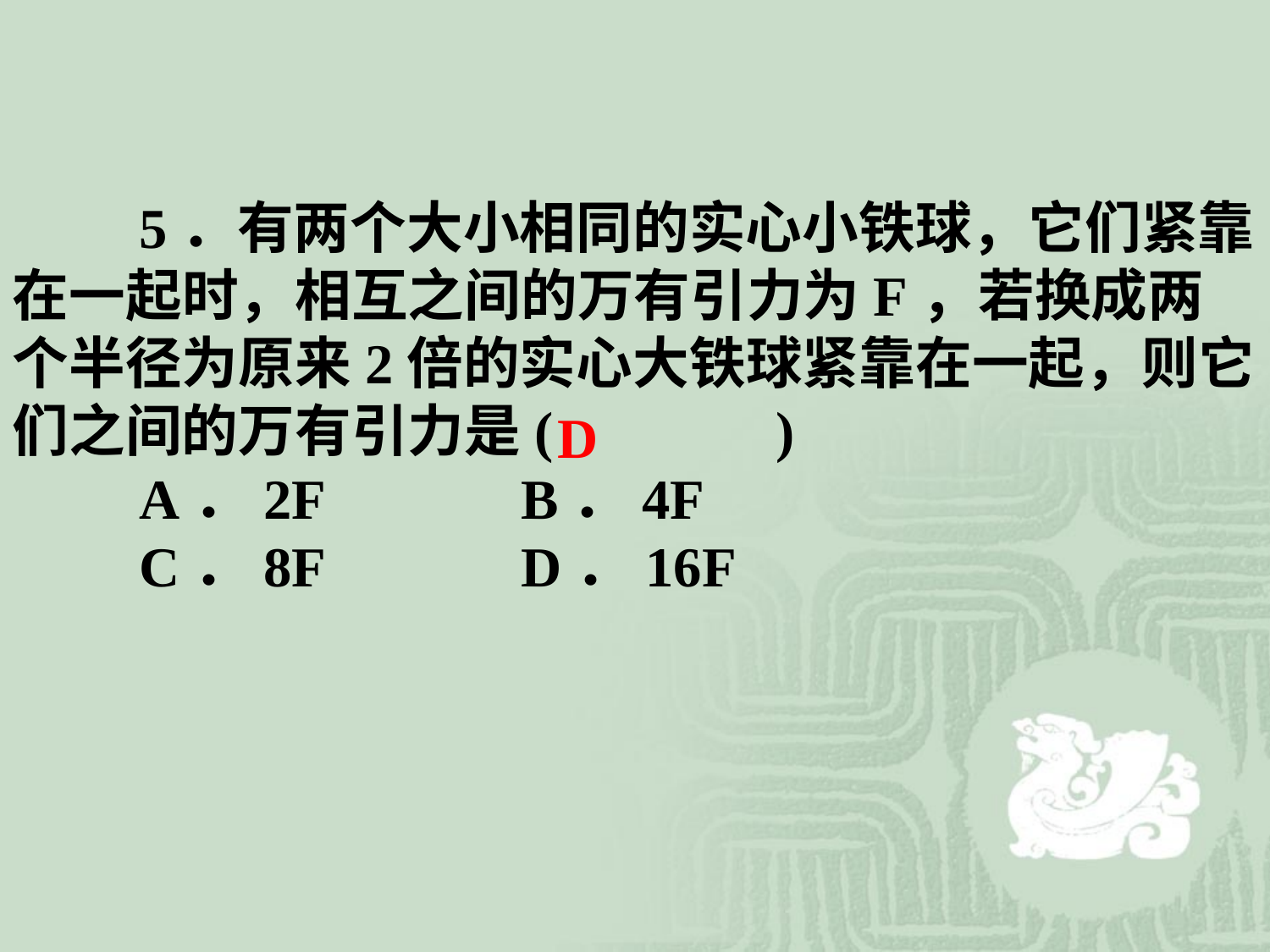

5．有两个大小相同的实心小铁球，它们紧靠在一起时，相互之间的万有引力为F，若换成两个半径为原来2倍的实心大铁球紧靠在一起，则它们之间的万有引力是(    　　  )
　　A．2F    　　B．4F
　　C．8F    　　D．16F
D